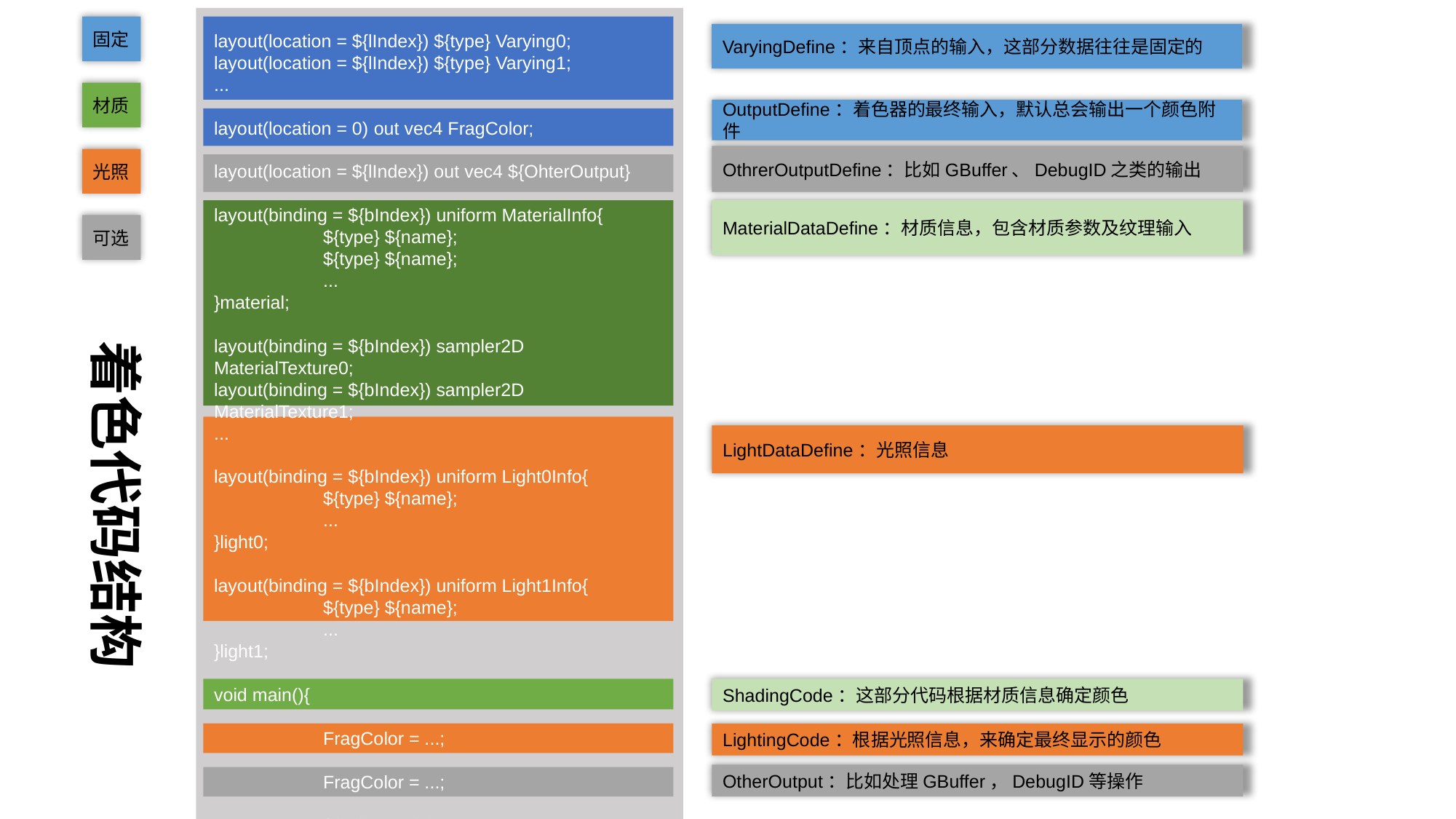

固定

layout(location = ${lIndex}) ${type} Varying0;
layout(location = ${lIndex}) ${type} Varying1;
...

layout(location = 0) out vec4 FragColor;

layout(location = ${lIndex}) out vec4 ${OhterOutput}

layout(binding = ${bIndex}) uniform MaterialInfo{
	${type} ${name};
	${type} ${name};
	...
}material;

layout(binding = ${bIndex}) sampler2D MaterialTexture0;
layout(binding = ${bIndex}) sampler2D MaterialTexture1;
...

layout(binding = ${bIndex}) uniform Light0Info{
	${type} ${name};
	...
}light0;

layout(binding = ${bIndex}) uniform Light1Info{
	${type} ${name};
	...
}light1;

void main(){

	FragColor = ...;

	FragColor = ...;

	${OtherCode}
}
VaryingDefine：来自顶点的输入，这部分数据往往是固定的
材质
OutputDefine：着色器的最终输入，默认总会输出一个颜色附件

OthrerOutputDefine：比如GBuffer、DebugID之类的输出
光照

MaterialDataDefine：材质信息，包含材质参数及纹理输入
可选
着色代码结构

LightDataDefine：光照信息

ShadingCode：这部分代码根据材质信息确定颜色

LightingCode：根据光照信息，来确定最终显示的颜色
OtherOutput：比如处理GBuffer，DebugID等操作